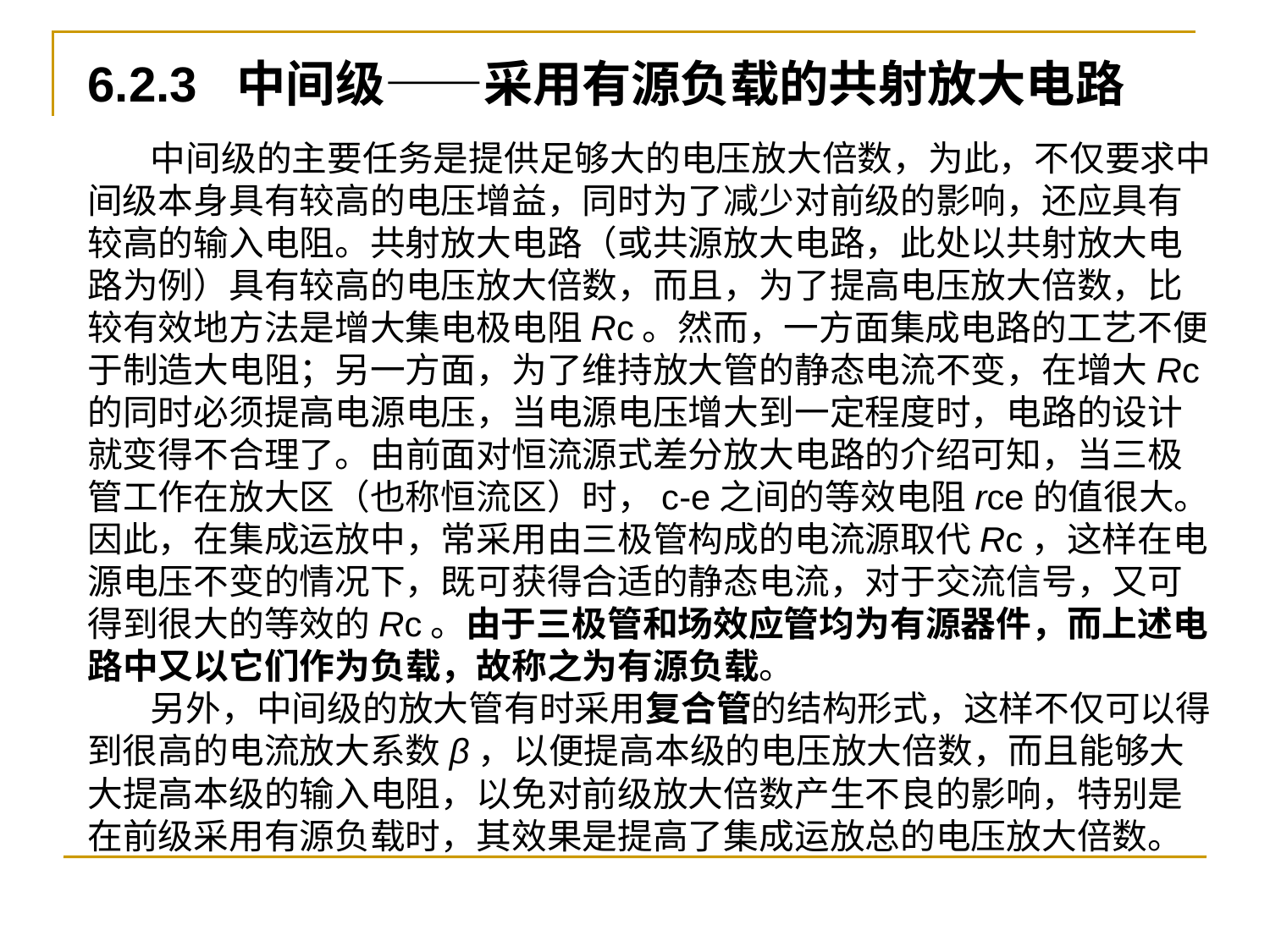

6.2.3  中间级——采用有源负载的共射放大电路
       中间级的主要任务是提供足够大的电压放大倍数，为此，不仅要求中间级本身具有较高的电压增益，同时为了减少对前级的影响，还应具有较高的输入电阻。共射放大电路（或共源放大电路，此处以共射放大电路为例）具有较高的电压放大倍数，而且，为了提高电压放大倍数，比较有效地方法是增大集电极电阻Rc。然而，一方面集成电路的工艺不便于制造大电阻；另一方面，为了维持放大管的静态电流不变，在增大Rc的同时必须提高电源电压，当电源电压增大到一定程度时，电路的设计就变得不合理了。由前面对恒流源式差分放大电路的介绍可知，当三极管工作在放大区（也称恒流区）时，c-e之间的等效电阻rce的值很大。因此，在集成运放中，常采用由三极管构成的电流源取代Rc，这样在电源电压不变的情况下，既可获得合适的静态电流，对于交流信号，又可得到很大的等效的Rc。由于三极管和场效应管均为有源器件，而上述电路中又以它们作为负载，故称之为有源负载。
       另外，中间级的放大管有时采用复合管的结构形式，这样不仅可以得到很高的电流放大系数β，以便提高本级的电压放大倍数，而且能够大大提高本级的输入电阻，以免对前级放大倍数产生不良的影响，特别是在前级采用有源负载时，其效果是提高了集成运放总的电压放大倍数。